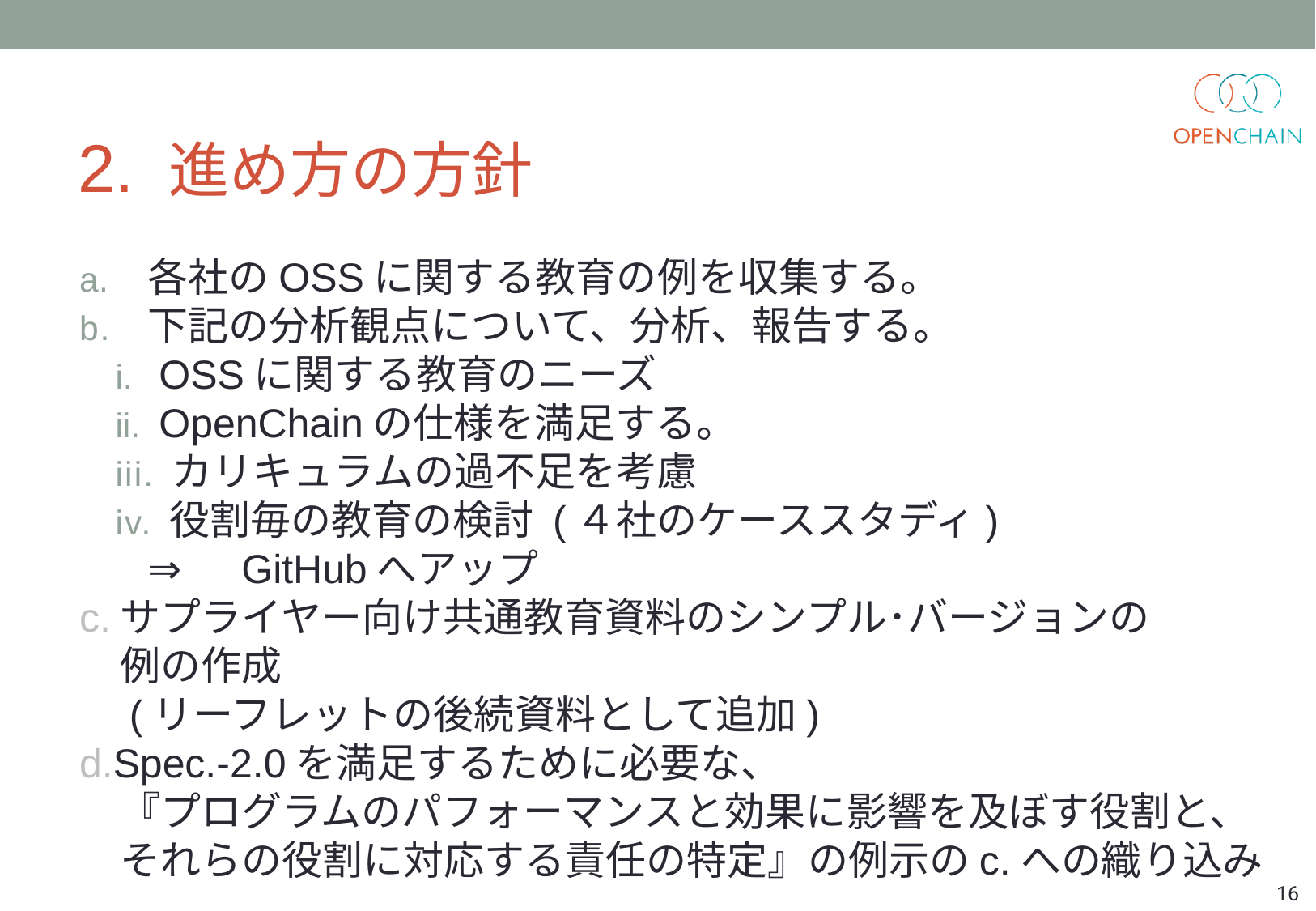

# 2. 進め方の方針
各社のOSSに関する教育の例を収集する。
下記の分析観点について、分析、報告する。
 OSSに関する教育のニーズ
 OpenChainの仕様を満足する。
 カリキュラムの過不足を考慮
 役割毎の教育の検討 (４社のケーススタディ)
⇒　GitHubへアップ
c.サプライヤー向け共通教育資料のシンプル･バージョンの
　例の作成
　(リーフレットの後続資料として追加)
d.Spec.-2.0を満足するために必要な、
　『プログラムのパフォーマンスと効果に影響を及ぼす役割と、
　それらの役割に対応する責任の特定』の例示のc.への織り込み
16